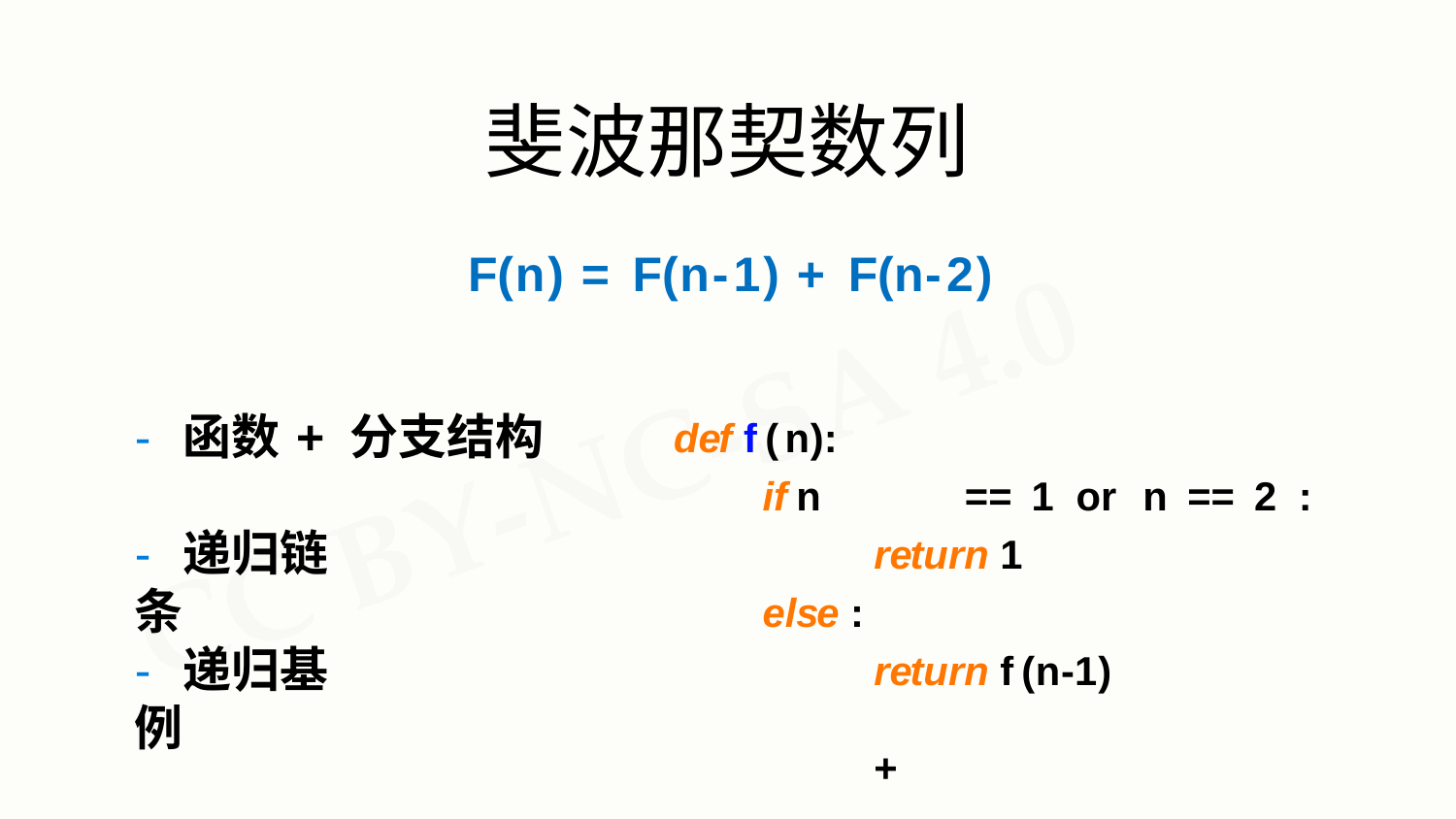

# 斐波那契数列
F(n) = F(n-1) + F(n-2)

- 函数	+	分支结构
def f(n):
if n	==	1	or	n	==	2	:
return 1
else :
return f(n-1)	+	f(n-2)

- 递归链条
- 递归基例